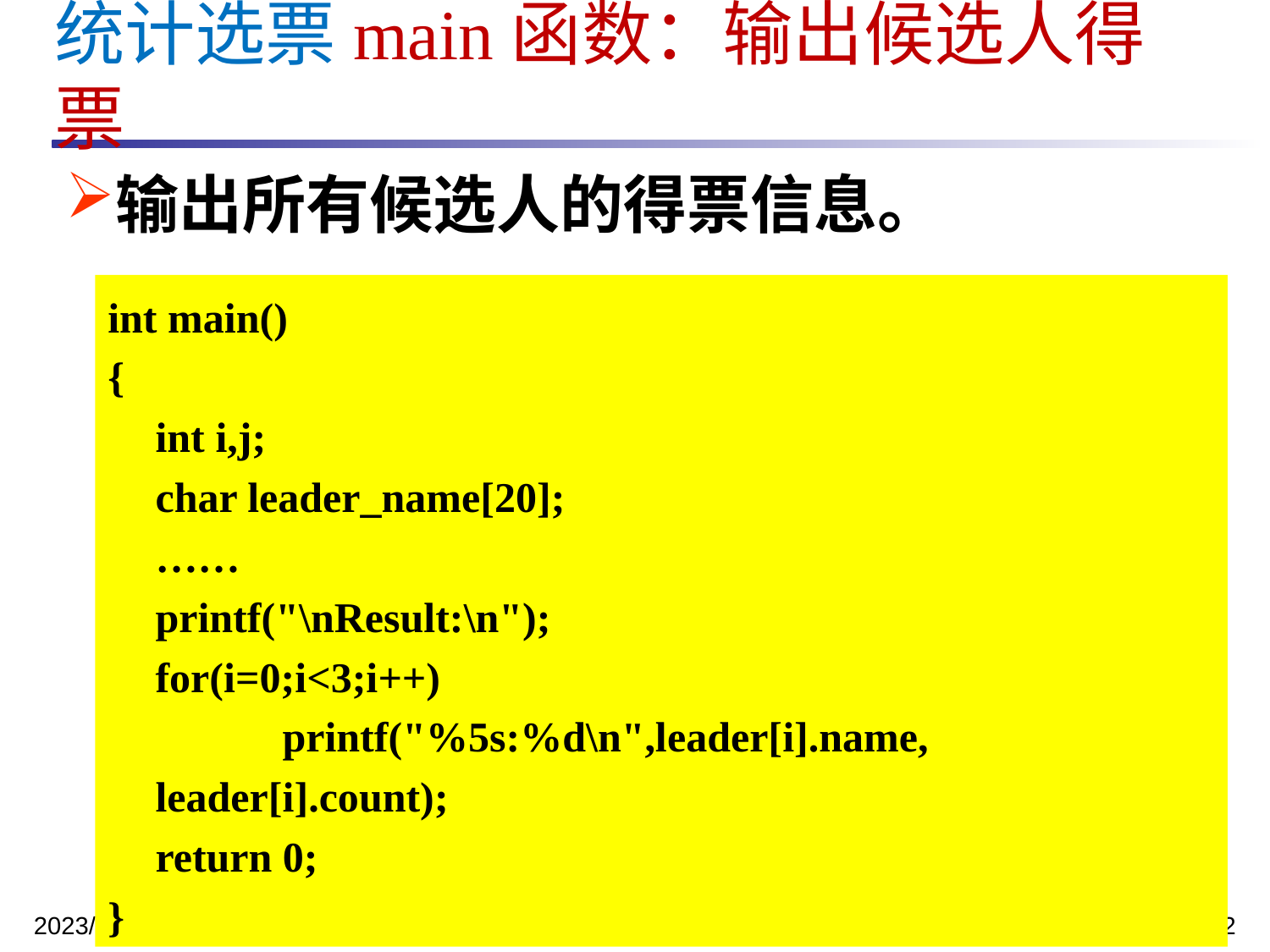

统计选票main函数：输出候选人得票
输出所有候选人的得票信息。
int main()
{
	int i,j;
	char leader_name[20];
	……
	printf("\nResult:\n");
	for(i=0;i<3;i++)
		printf("%5s:%d\n",leader[i].name, leader[i].count);
	return 0;
}
2023/12/5
王化雨 whuayu000@163.com 13306442222
15/92